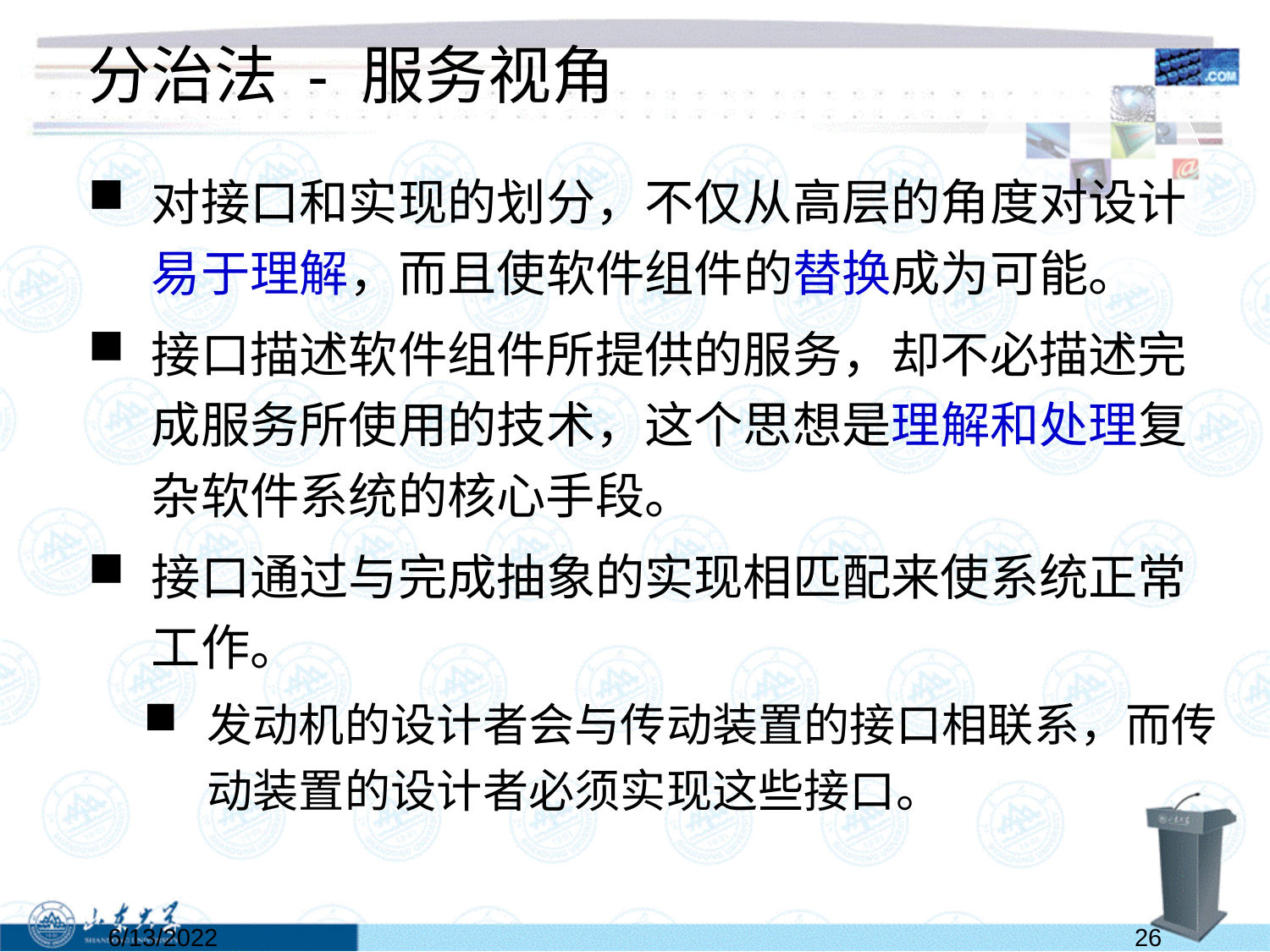

# 分治法 - 服务视角
对接口和实现的划分，不仅从高层的角度对设计易于理解，而且使软件组件的替换成为可能。
接口描述软件组件所提供的服务，却不必描述完成服务所使用的技术，这个思想是理解和处理复杂软件系统的核心手段。
接口通过与完成抽象的实现相匹配来使系统正常工作。
发动机的设计者会与传动装置的接口相联系，而传动装置的设计者必须实现这些接口。
6/13/2022
26